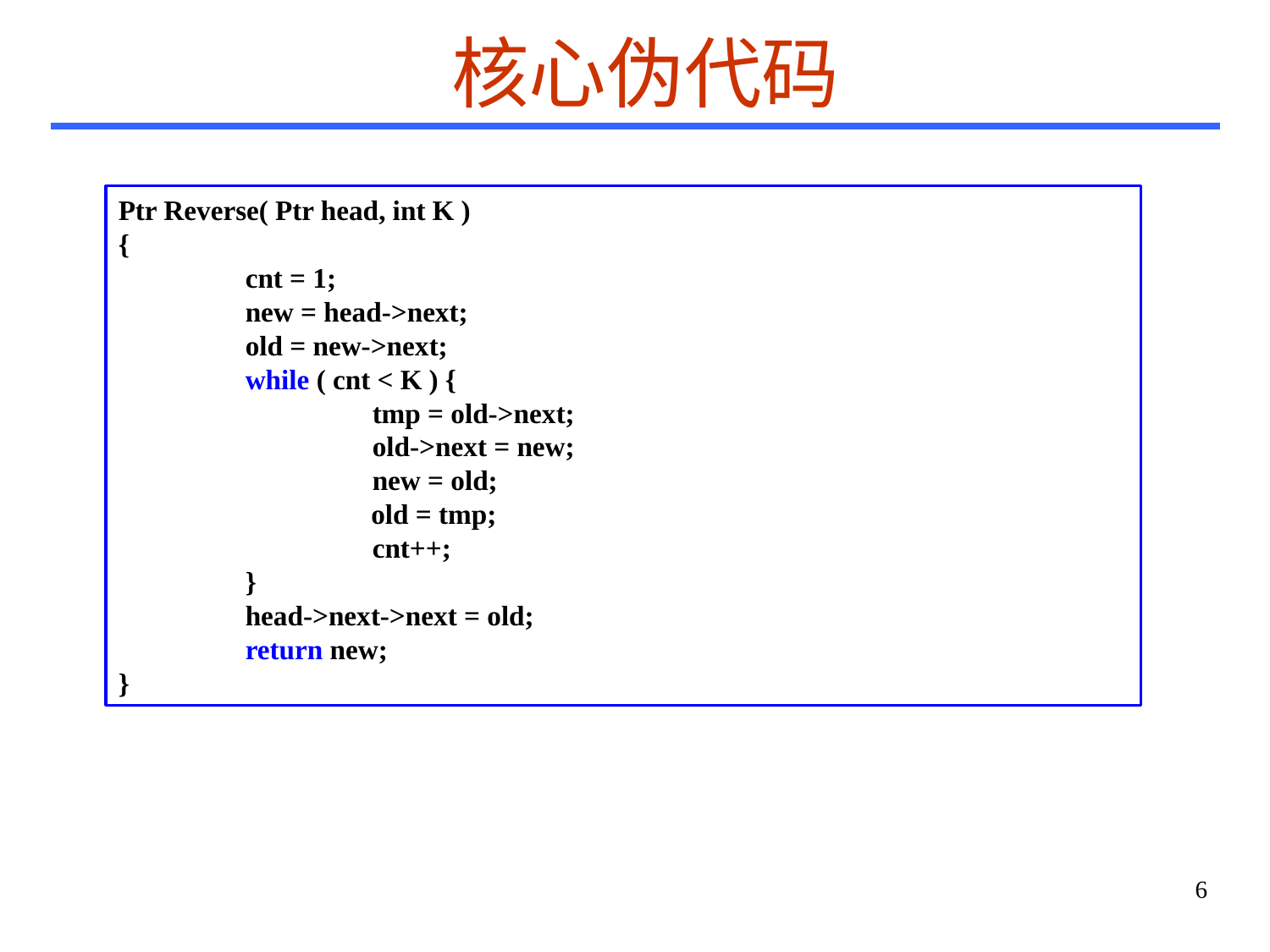

# 核心伪代码
Ptr Reverse( Ptr head, int K )
{
	cnt = 1;
	new = head->next;
	old = new->next;
	while ( cnt < K ) {
		tmp = old->next;
		old->next = new;
		new = old;
	                  old = tmp;
		cnt++;
	}
	head->next->next = old;
	return new;
}